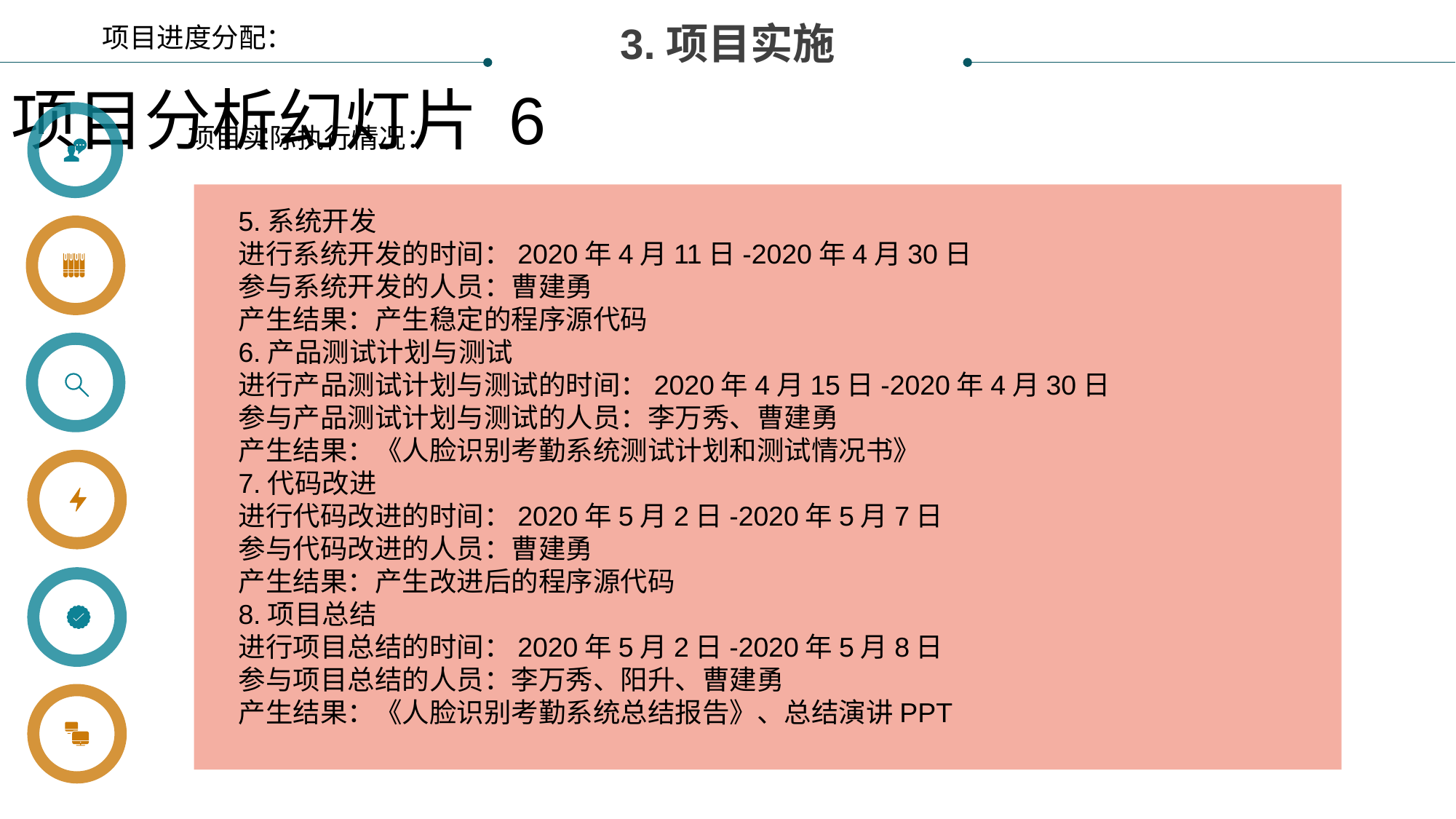

项目进度分配：
3.项目实施
项目分析幻灯片 6

项目实际执行情况：

5.系统开发
进行系统开发的时间：2020年4月11日-2020年4月30日
参与系统开发的人员：曹建勇
产生结果：产生稳定的程序源代码
6.产品测试计划与测试
进行产品测试计划与测试的时间：2020年4月15日-2020年4月30日
参与产品测试计划与测试的人员：李万秀、曹建勇
产生结果：《人脸识别考勤系统测试计划和测试情况书》
7.代码改进
进行代码改进的时间：2020年5月2日-2020年5月7日
参与代码改进的人员：曹建勇
产生结果：产生改进后的程序源代码
8.项目总结
进行项目总结的时间：2020年5月2日-2020年5月8日
参与项目总结的人员：李万秀、阳升、曹建勇
产生结果：《人脸识别考勤系统总结报告》、总结演讲PPT